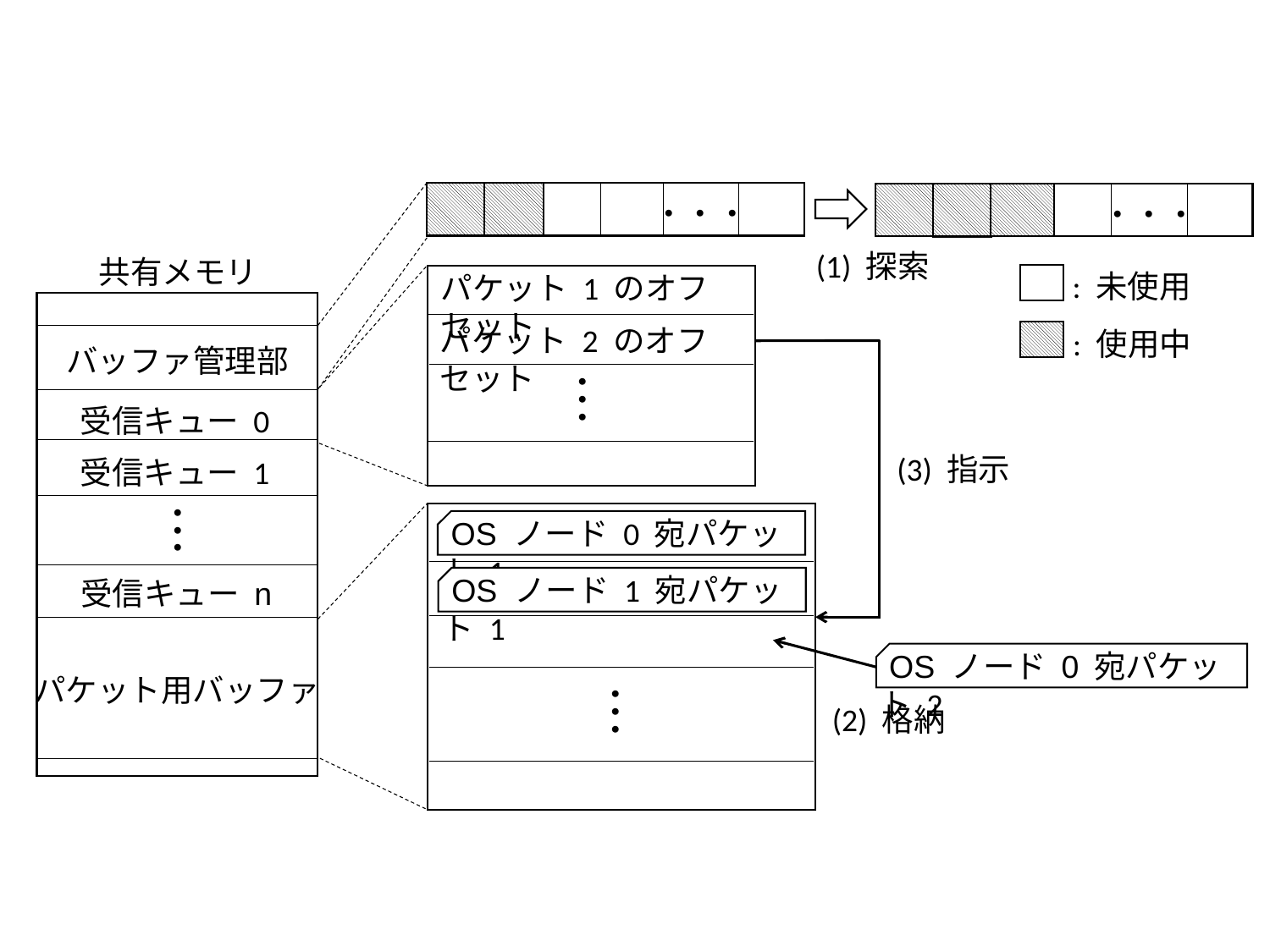

・・・

・・・

(1) 探索
共有メモリ
: 未使用
パケット 1 のオフセット

パケット 2 のオフセット
: 使用中

バッファ管理部
・
・
・
受信キュー 0
(3) 指示
受信キュー 1

・
・
・
 OS ノード 0 宛パケット 1

 OS ノード 1 宛パケット 1

受信キュー n
 OS ノード 0 宛パケット 2

パケット用バッファ
・
・
・
(2) 格納